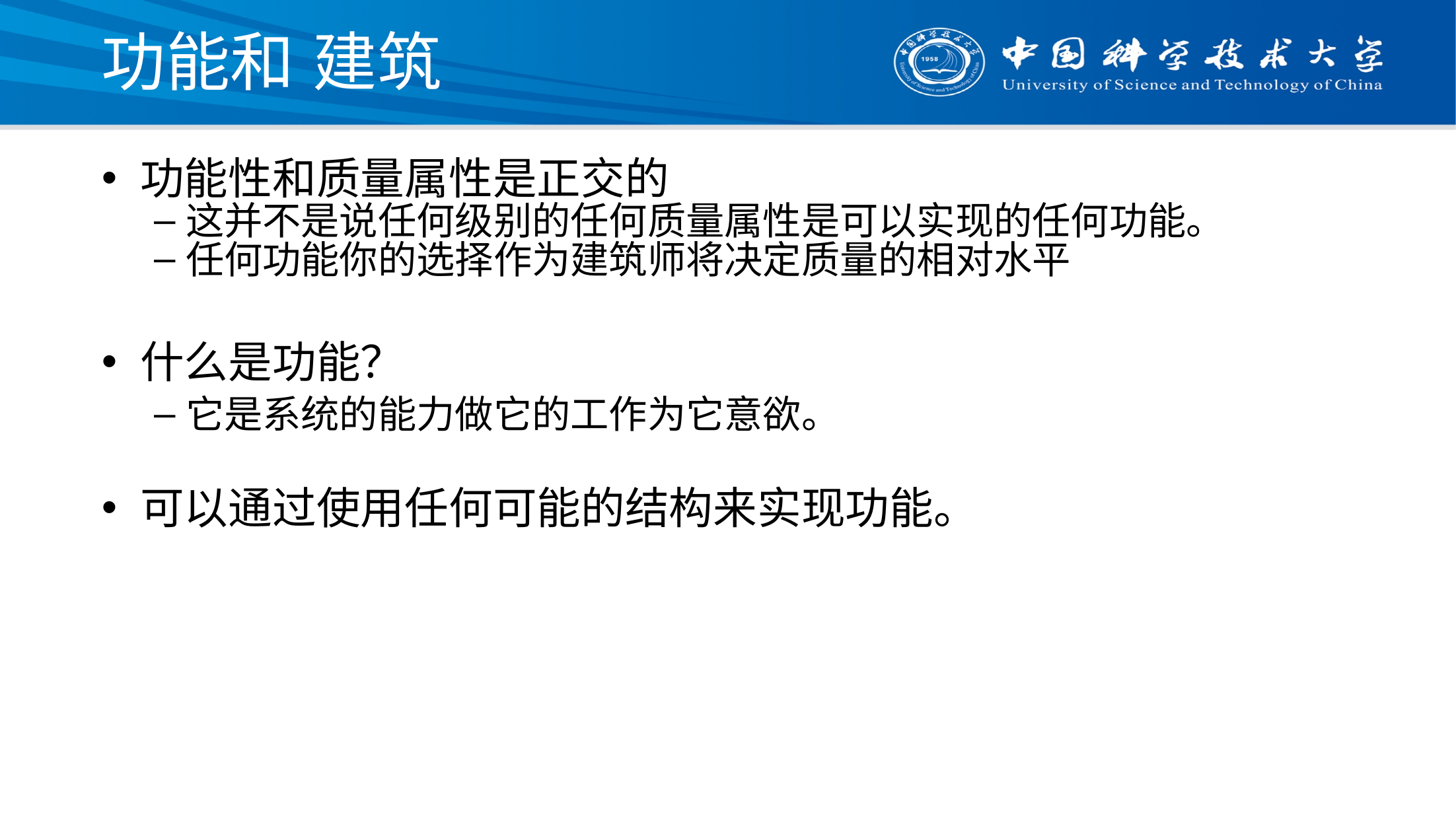

# 功能和 建筑
功能性和质量属性是正交的
这并不是说任何级别的任何质量属性是可以实现的任何功能。
任何功能你的选择作为建筑师将决定质量的相对水平

什么是功能？
它是系统的能力做它的工作为它意欲。

可以通过使用任何可能的结构来实现功能。